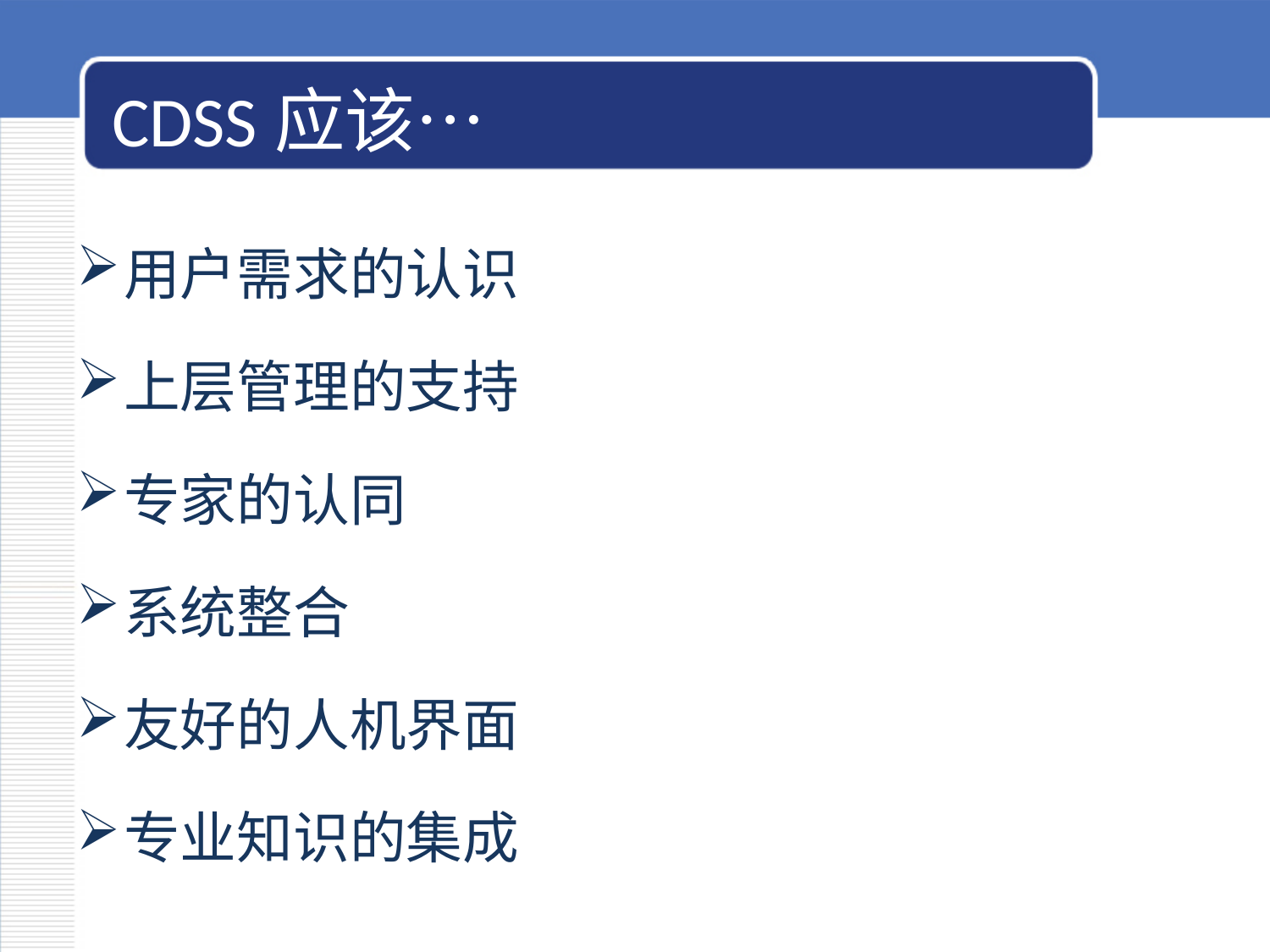

# CDSS应该…
用户需求的认识
上层管理的支持
专家的认同
系统整合
友好的人机界面
专业知识的集成